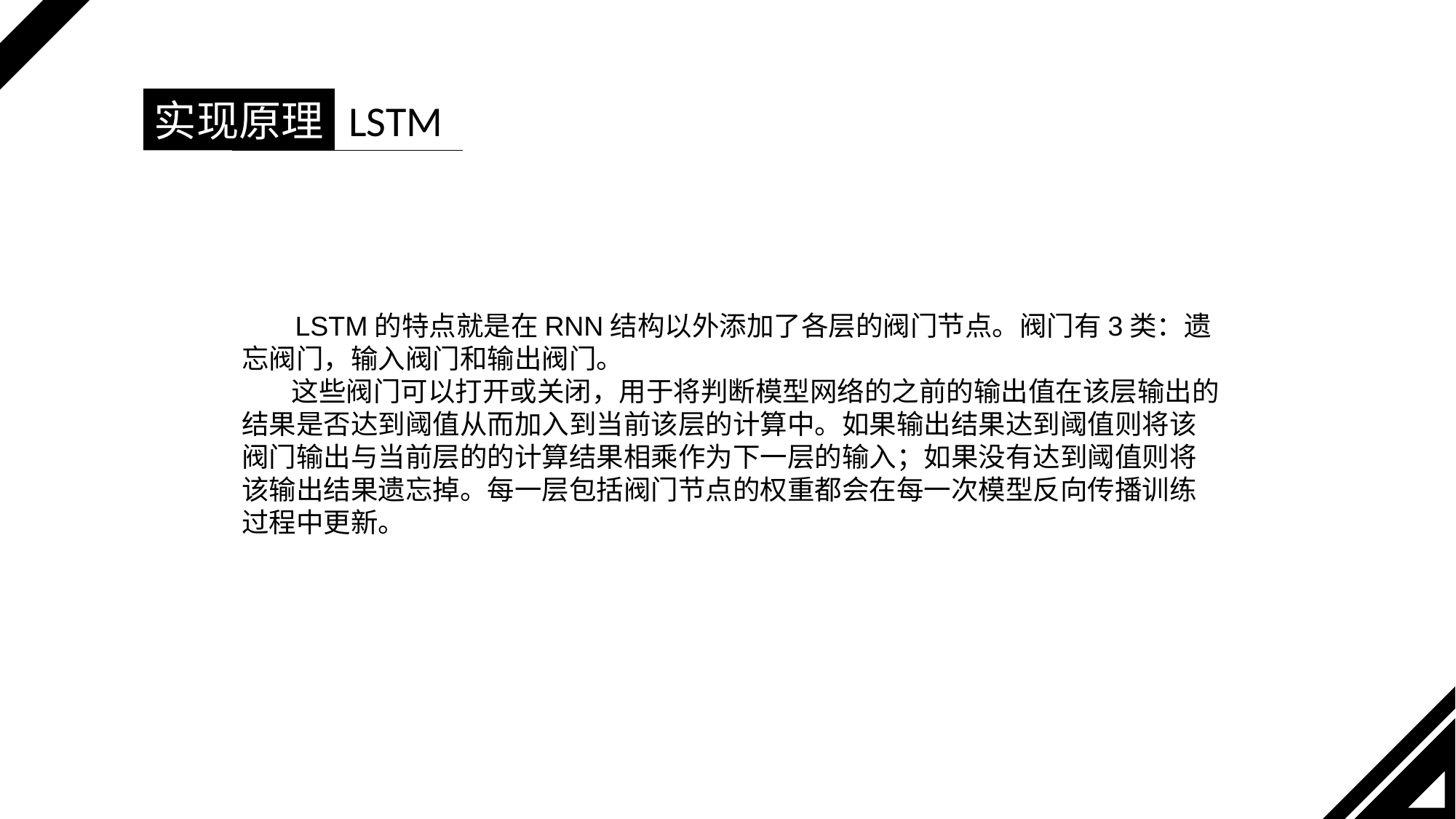

实现原理
LSTM
       LSTM的特点就是在RNN结构以外添加了各层的阀门节点。阀门有3类：遗忘阀门，输入阀门和输出阀门。
       这些阀门可以打开或关闭，用于将判断模型网络的之前的输出值在该层输出的结果是否达到阈值从而加入到当前该层的计算中。如果输出结果达到阈值则将该阀门输出与当前层的的计算结果相乘作为下一层的输入；如果没有达到阈值则将该输出结果遗忘掉。每一层包括阀门节点的权重都会在每一次模型反向传播训练过程中更新。